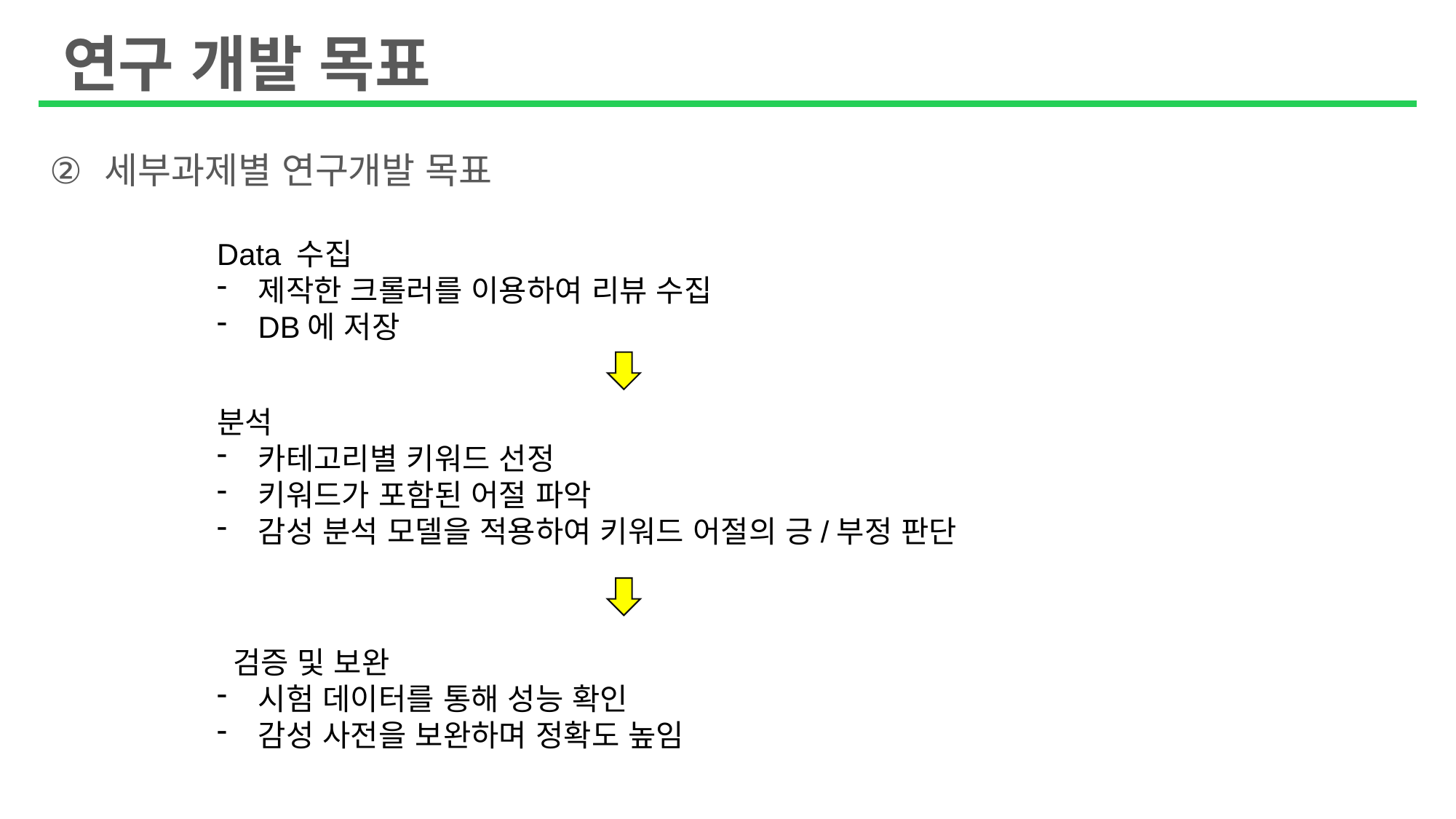

연구 개발 목표
세부과제별 연구개발 목표
Data 수집
제작한 크롤러를 이용하여 리뷰 수집
DB에 저장

분석
카테고리별 키워드 선정
키워드가 포함된 어절 파악
감성 분석 모델을 적용하여 키워드 어절의 긍/부정 판단

 검증 및 보완
시험 데이터를 통해 성능 확인
감성 사전을 보완하며 정확도 높임